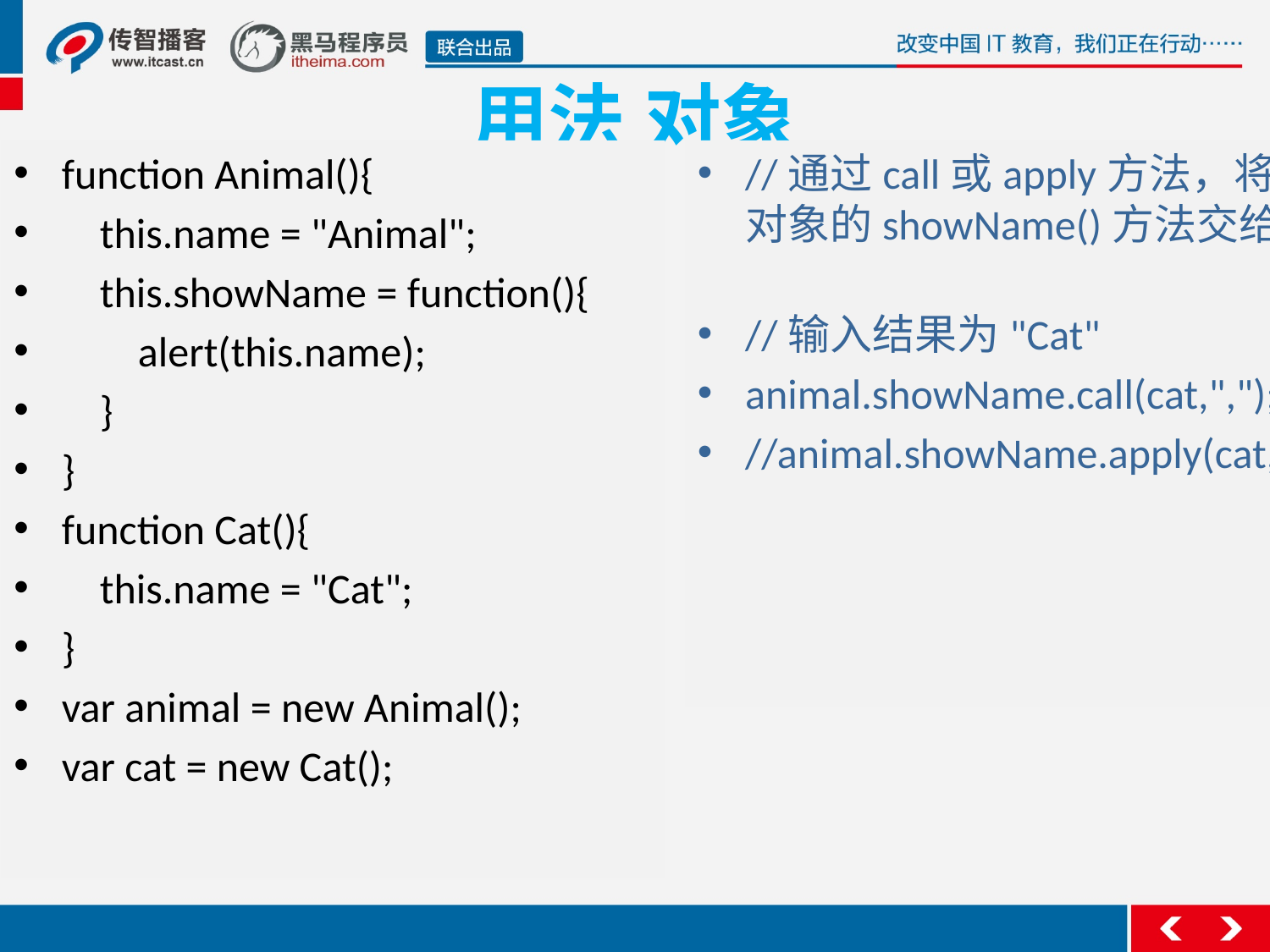

# 用法 对象
function Animal(){
    this.name = "Animal";
    this.showName = function(){
        alert(this.name);
    }
}
function Cat(){
    this.name = "Cat";
}
var animal = new Animal();
var cat = new Cat();
//通过call或apply方法，将原本属于Animal对象的showName()方法交给对象cat来使用了。
//输入结果为"Cat"
animal.showName.call(cat,",");
//animal.showName.apply(cat,[]);